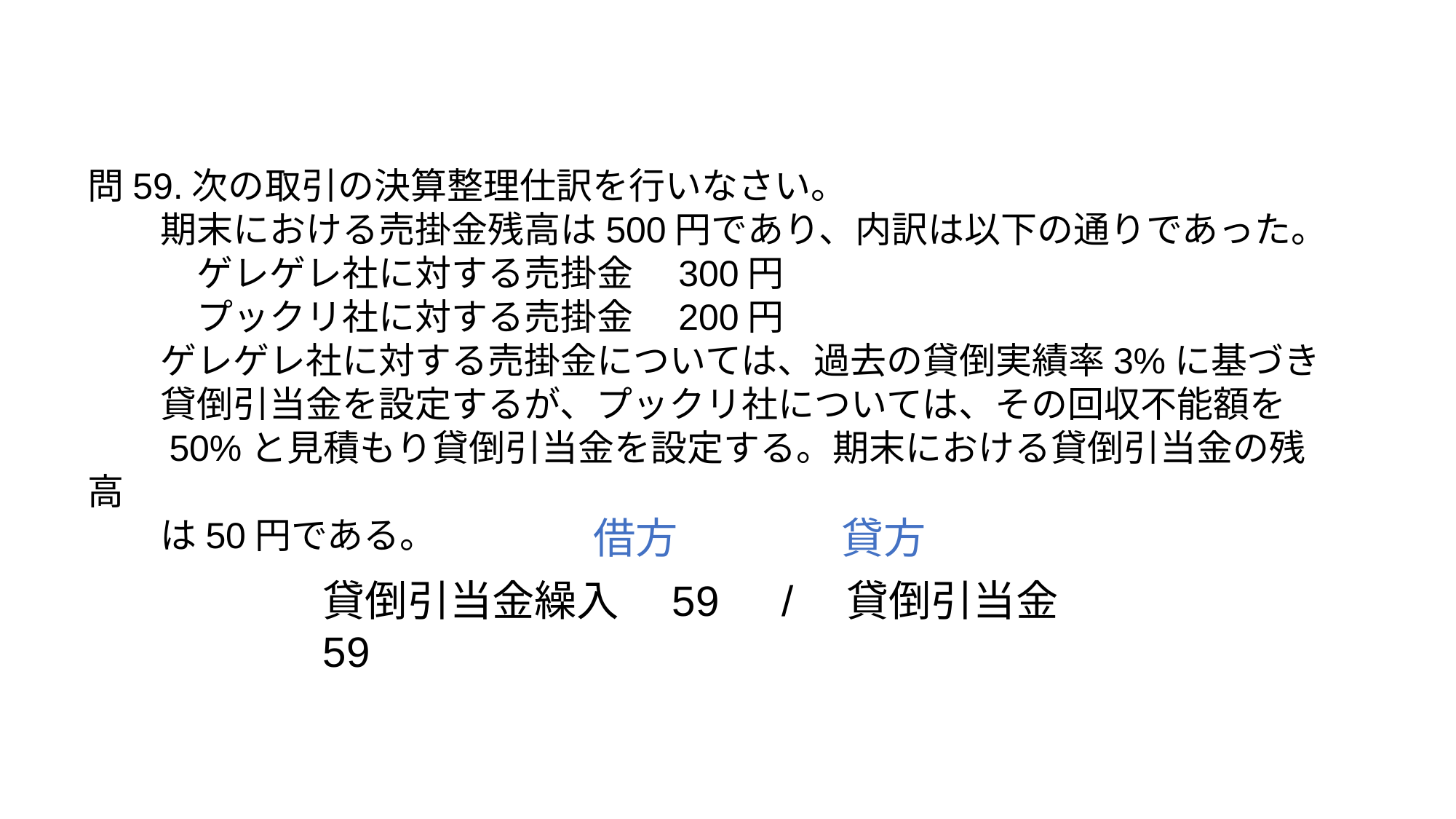

問59.次の取引の決算整理仕訳を行いなさい。
　　期末における売掛金残高は500円であり、内訳は以下の通りであった。
　　　ゲレゲレ社に対する売掛金　300円
　　　プックリ社に対する売掛金　200円
　　ゲレゲレ社に対する売掛金については、過去の貸倒実績率3%に基づき
　　貸倒引当金を設定するが、プックリ社については、その回収不能額を
　　50%と見積もり貸倒引当金を設定する。期末における貸倒引当金の残高
　　は50円である。
借方
貸方
貸倒引当金繰入　59　/　貸倒引当金　59